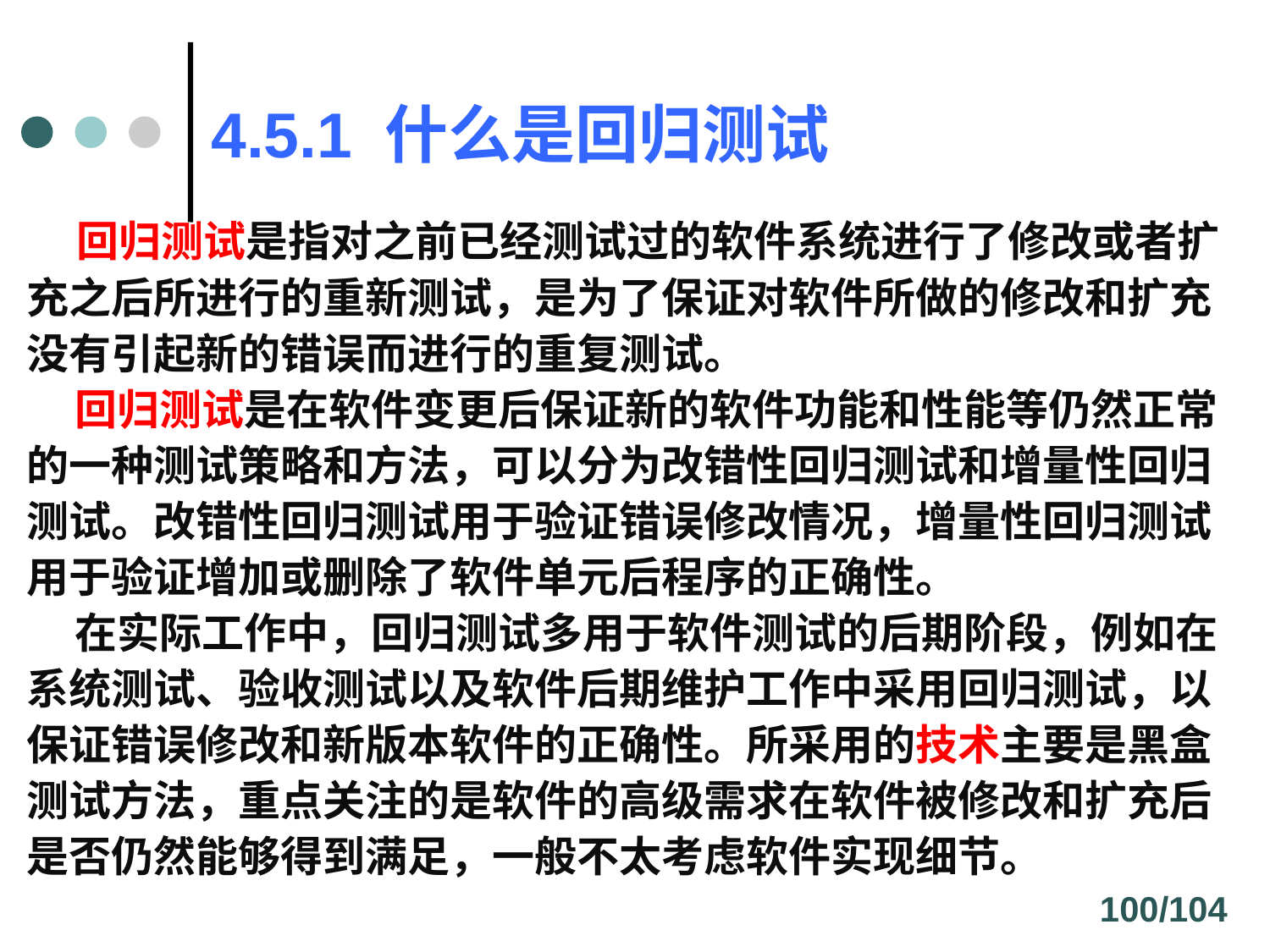

# 4.5.1 什么是回归测试
    回归测试是指对之前已经测试过的软件系统进行了修改或者扩充之后所进行的重新测试，是为了保证对软件所做的修改和扩充没有引起新的错误而进行的重复测试。
    回归测试是在软件变更后保证新的软件功能和性能等仍然正常的一种测试策略和方法，可以分为改错性回归测试和增量性回归测试。改错性回归测试用于验证错误修改情况，增量性回归测试用于验证增加或删除了软件单元后程序的正确性。
    在实际工作中，回归测试多用于软件测试的后期阶段，例如在系统测试、验收测试以及软件后期维护工作中采用回归测试，以保证错误修改和新版本软件的正确性。所采用的技术主要是黑盒测试方法，重点关注的是软件的高级需求在软件被修改和扩充后是否仍然能够得到满足，一般不太考虑软件实现细节。
100/104